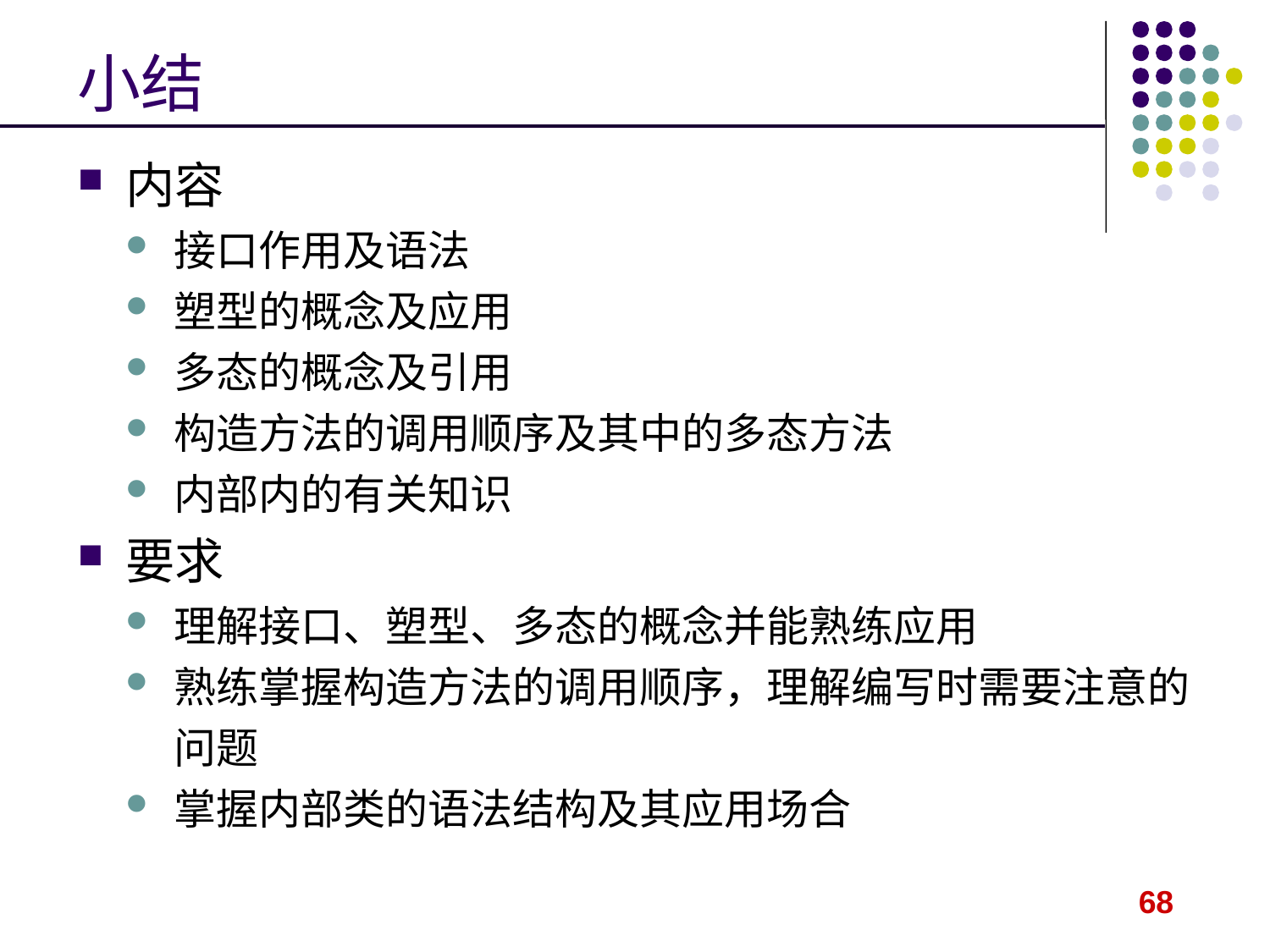

# 小结
内容
接口作用及语法
塑型的概念及应用
多态的概念及引用
构造方法的调用顺序及其中的多态方法
内部内的有关知识
要求
理解接口、塑型、多态的概念并能熟练应用
熟练掌握构造方法的调用顺序，理解编写时需要注意的问题
掌握内部类的语法结构及其应用场合